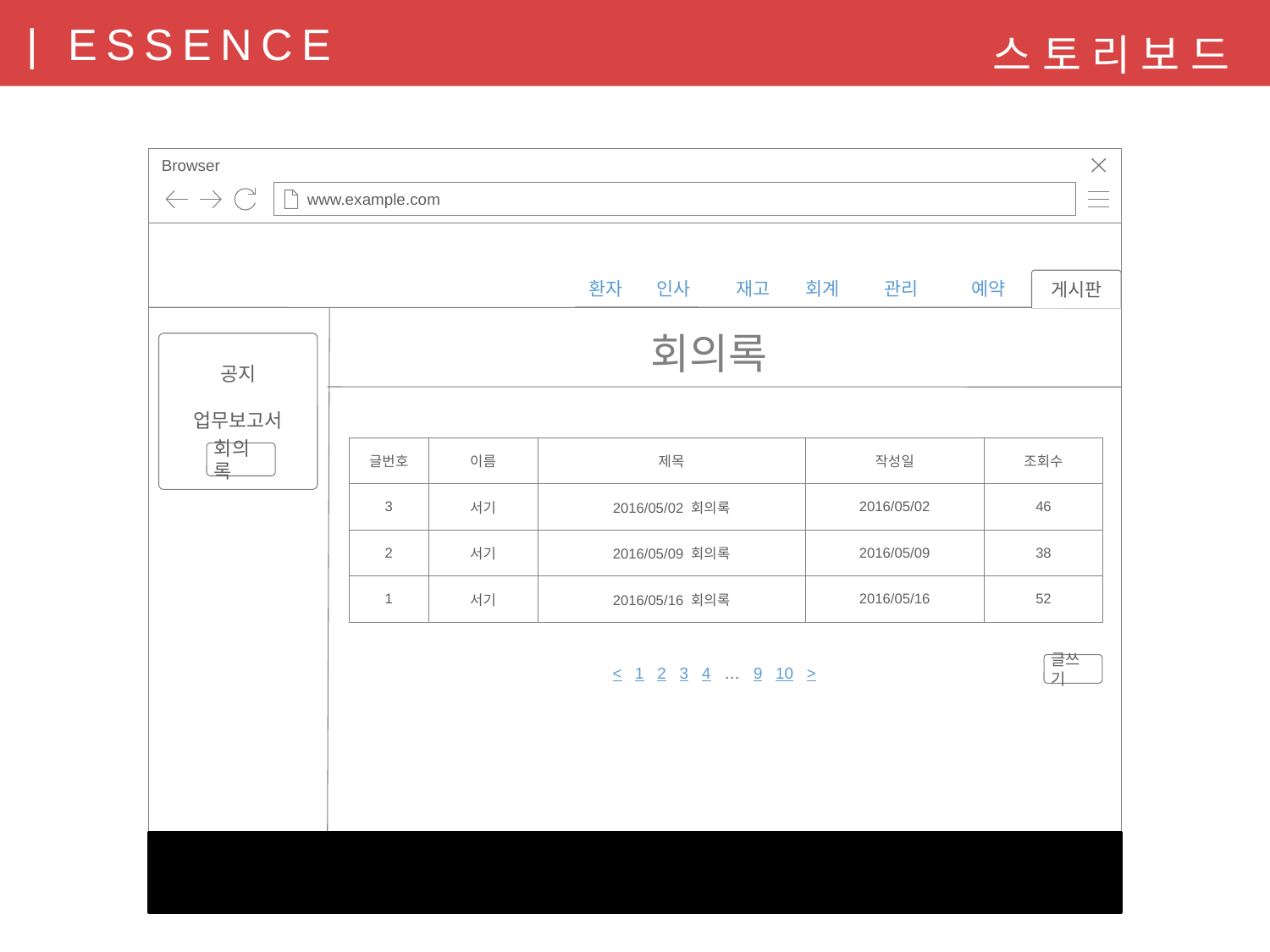

스토리보드
Browser

www.example.com

게시판
환자
인사
재고
                                        예약         게시판

회계
관리

회의록
공지
업무보고서
회의록
회의록
글쓰기
<   1   2   3   4   …   9   10   >

| 글번호 | 이름 | 제목 | 작성일 | 조회수 |
| --- | --- | --- | --- | --- |
| 3 | 서기 | 2016/05/02 회의록 | 2016/05/02 | 46 |
| 2 | 서기 | 2016/05/09 회의록 | 2016/05/09 | 38 |
| 1 | 서기 | 2016/05/16 회의록 | 2016/05/16 | 52 |